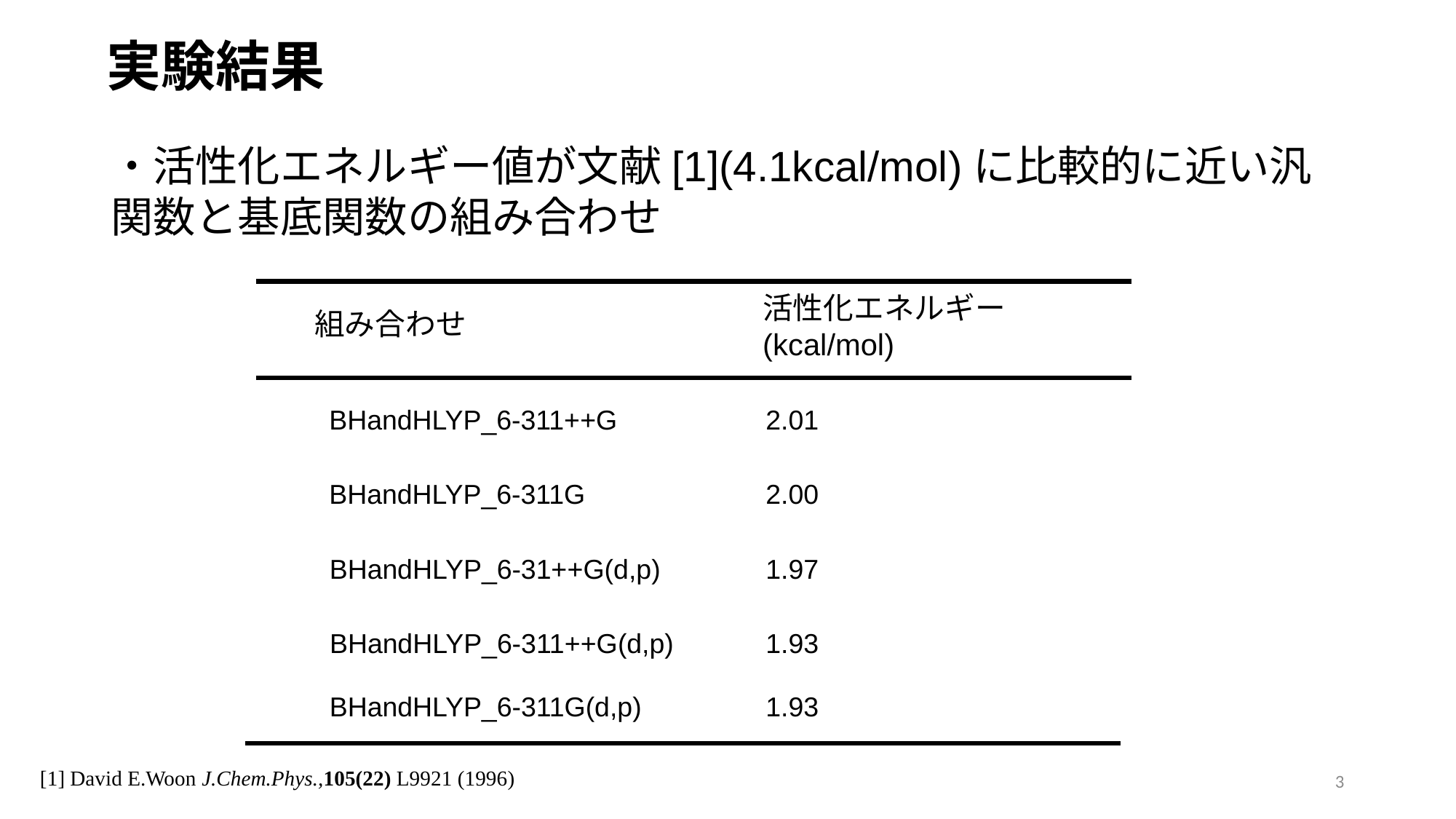

実験結果
・活性化エネルギー値が文献[1](4.1kcal/mol)に比較的に近い汎関数と基底関数の組み合わせ

活性化エネルギー
(kcal/mol)
組み合わせ
BHandHLYP_6-311++G
2.01
BHandHLYP_6-311G
2.00
BHandHLYP_6-31++G(d,p)
1.97
1.93
BHandHLYP_6-311++G(d,p)
BHandHLYP_6-311G(d,p)
1.93
[1] David E.Woon J.Chem.Phys.,105(22) L9921 (1996)
3